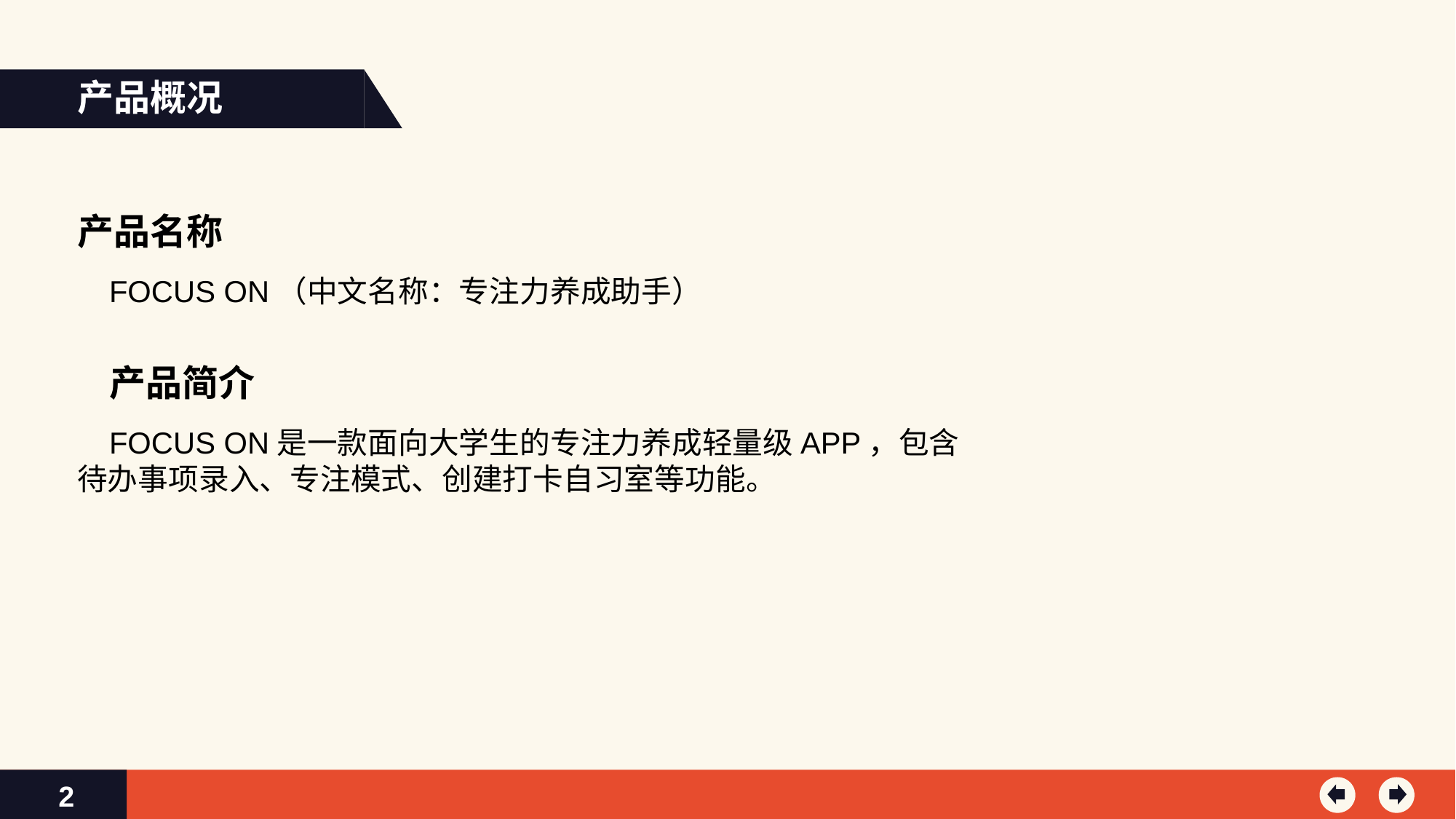

产品概况
产品名称
FOCUS ON（中文名称：专注力养成助手）
产品简介
FOCUS ON是一款面向大学生的专注力养成轻量级APP，包含待办事项录入、专注模式、创建打卡自习室等功能。
2